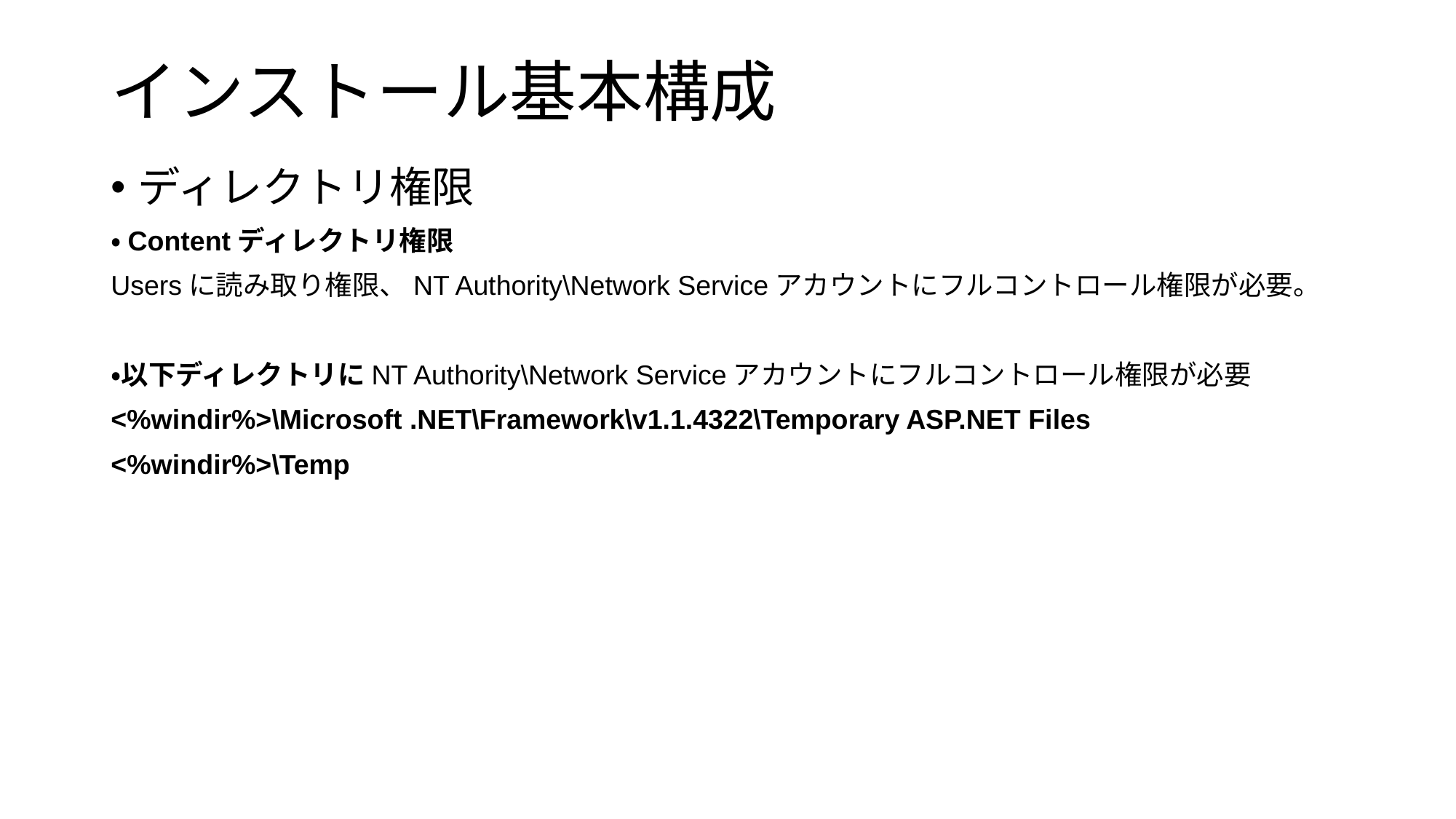

# インストール基本構成
ディレクトリ権限
・Contentディレクトリ権限
Usersに読み取り権限、NT Authority\Network Serviceアカウントにフルコントロール権限が必要。

・以下ディレクトリにNT Authority\Network Serviceアカウントにフルコントロール権限が必要
<%windir%>\Microsoft .NET\Framework\v1.1.4322\Temporary ASP.NET Files
<%windir%>\Temp